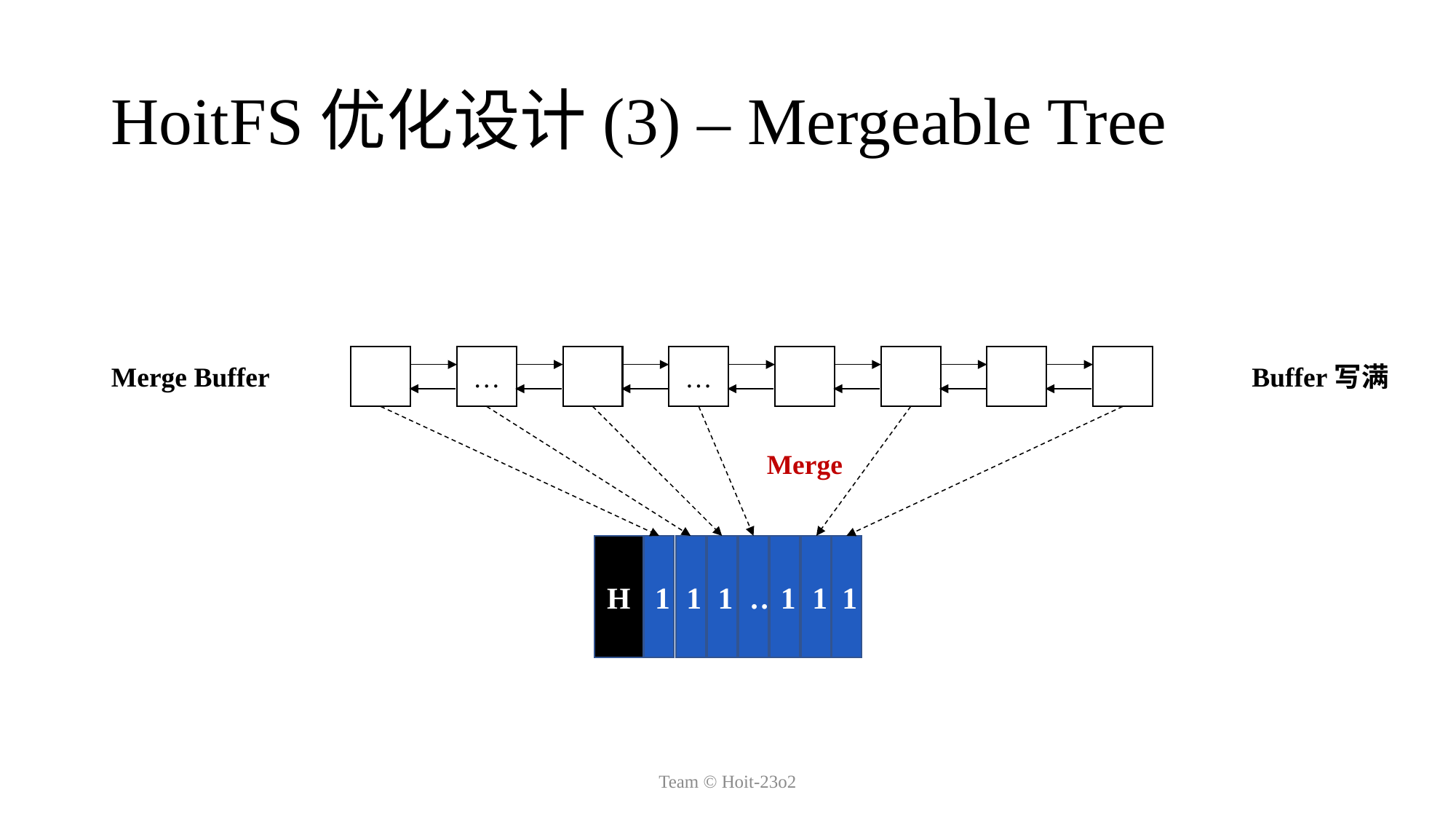

# HoitFS优化设计(3) – Mergeable Tree

…

…

Merge Buffer
Buffer写满
Merge
H
1
1
1
…
1
1
1
Team © Hoit-23o2